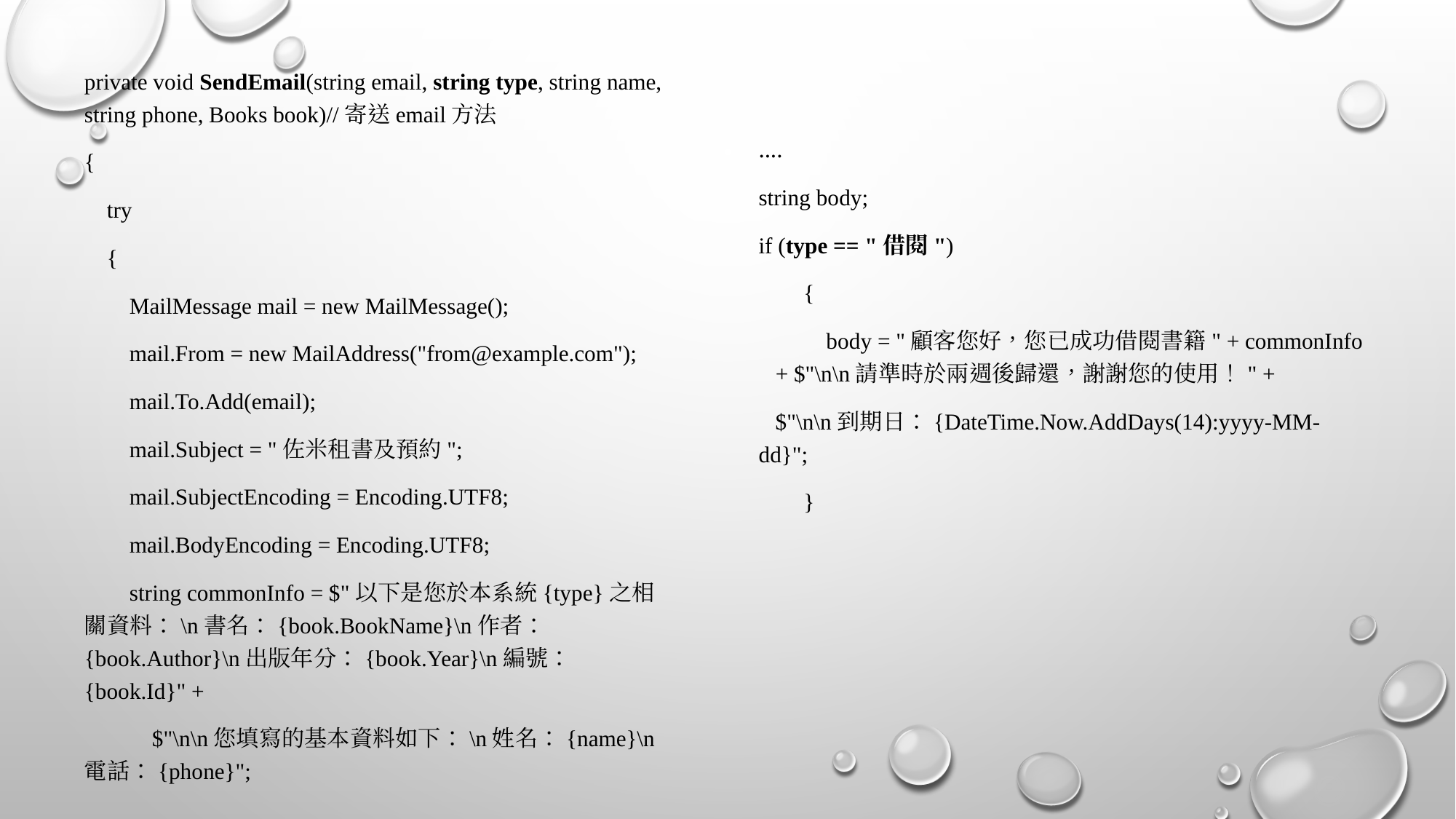

private void SendEmail(string email, string type, string name, string phone, Books book)//寄送email方法
{
    try
    {
        MailMessage mail = new MailMessage();
        mail.From = new MailAddress("from@example.com");
        mail.To.Add(email);
        mail.Subject = "佐米租書及預約";
        mail.SubjectEncoding = Encoding.UTF8;
        mail.BodyEncoding = Encoding.UTF8;
        string commonInfo = $"以下是您於本系統{type}之相關資料：\n書名：{book.BookName}\n作者：{book.Author}\n出版年分：{book.Year}\n編號：{book.Id}" +
            $"\n\n您填寫的基本資料如下：\n姓名：{name}\n電話：{phone}";
....
string body;
if (type == "借閱")
        {
            body = "顧客您好，您已成功借閱書籍" + commonInfo    + $"\n\n請準時於兩週後歸還，謝謝您的使用！" +
   $"\n\n到期日：{DateTime.Now.AddDays(14):yyyy-MM-dd}";
        }